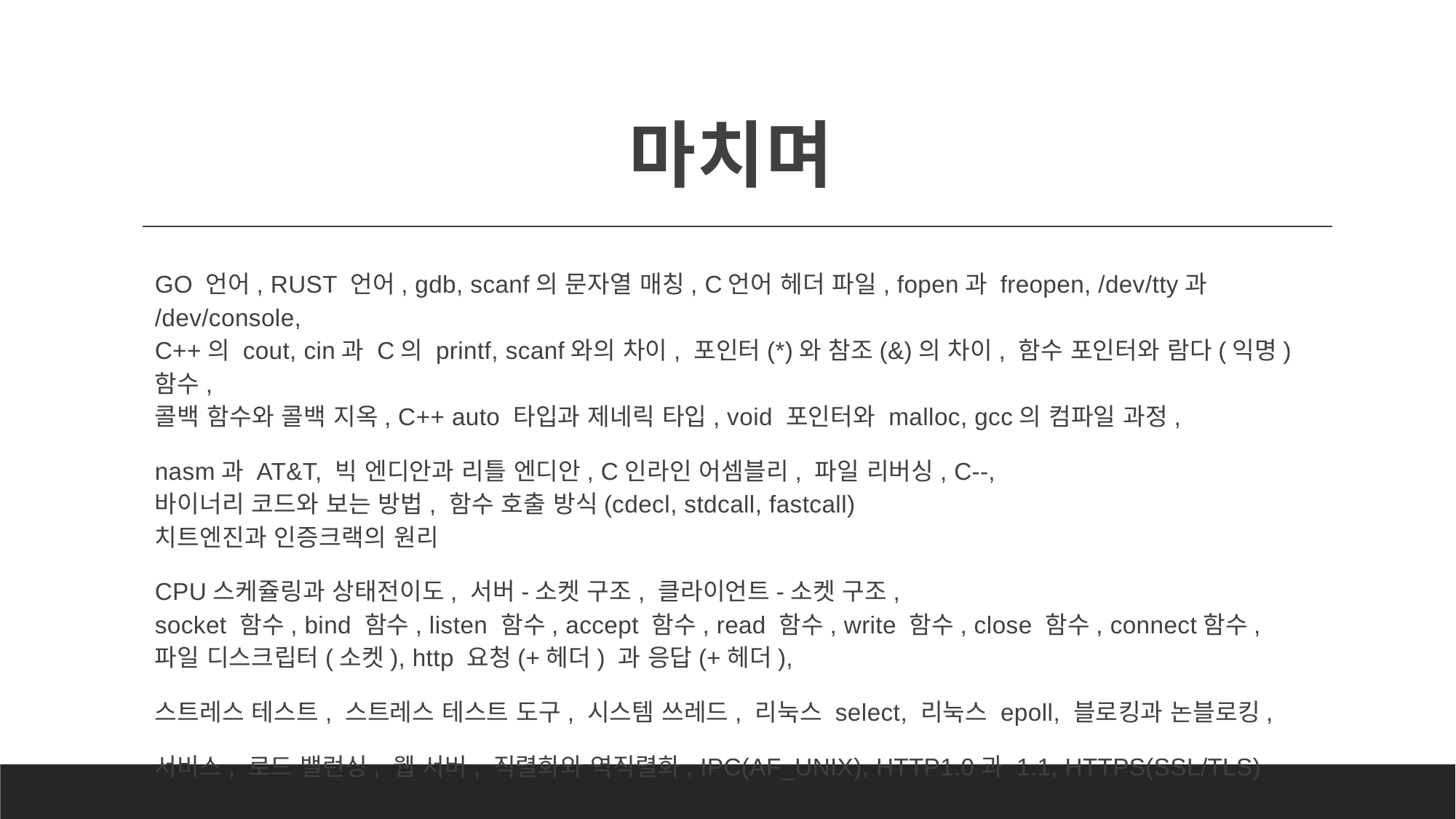

# 마치며
GO 언어, RUST 언어, gdb, scanf의 문자열 매칭, C언어 헤더 파일, fopen과 freopen, /dev/tty과 /dev/console,
C++의 cout, cin과 C의 printf, scanf와의 차이, 포인터(*)와 참조(&)의 차이, 함수 포인터와 람다(익명) 함수,
콜백 함수와 콜백 지옥, C++ auto 타입과 제네릭 타입, void 포인터와 malloc, gcc의 컴파일 과정,
nasm과 AT&T, 빅 엔디안과 리틀 엔디안, C인라인 어셈블리, 파일 리버싱, C--,
바이너리 코드와 보는 방법, 함수 호출 방식(cdecl, stdcall, fastcall)
치트엔진과 인증크랙의 원리
CPU스케쥴링과 상태전이도, 서버-소켓 구조, 클라이언트-소켓 구조,
socket 함수, bind 함수, listen 함수, accept 함수, read 함수, write 함수, close 함수, connect함수,
파일 디스크립터(소켓), http 요청(+헤더) 과 응답(+헤더),
스트레스 테스트, 스트레스 테스트 도구, 시스템 쓰레드, 리눅스 select, 리눅스 epoll, 블로킹과 논블로킹,
서비스, 로드 밸런싱, 웹 서버, 직렬화와 역직렬화, IPC(AF_UNIX), HTTP1.0과 1.1, HTTPS(SSL/TLS)